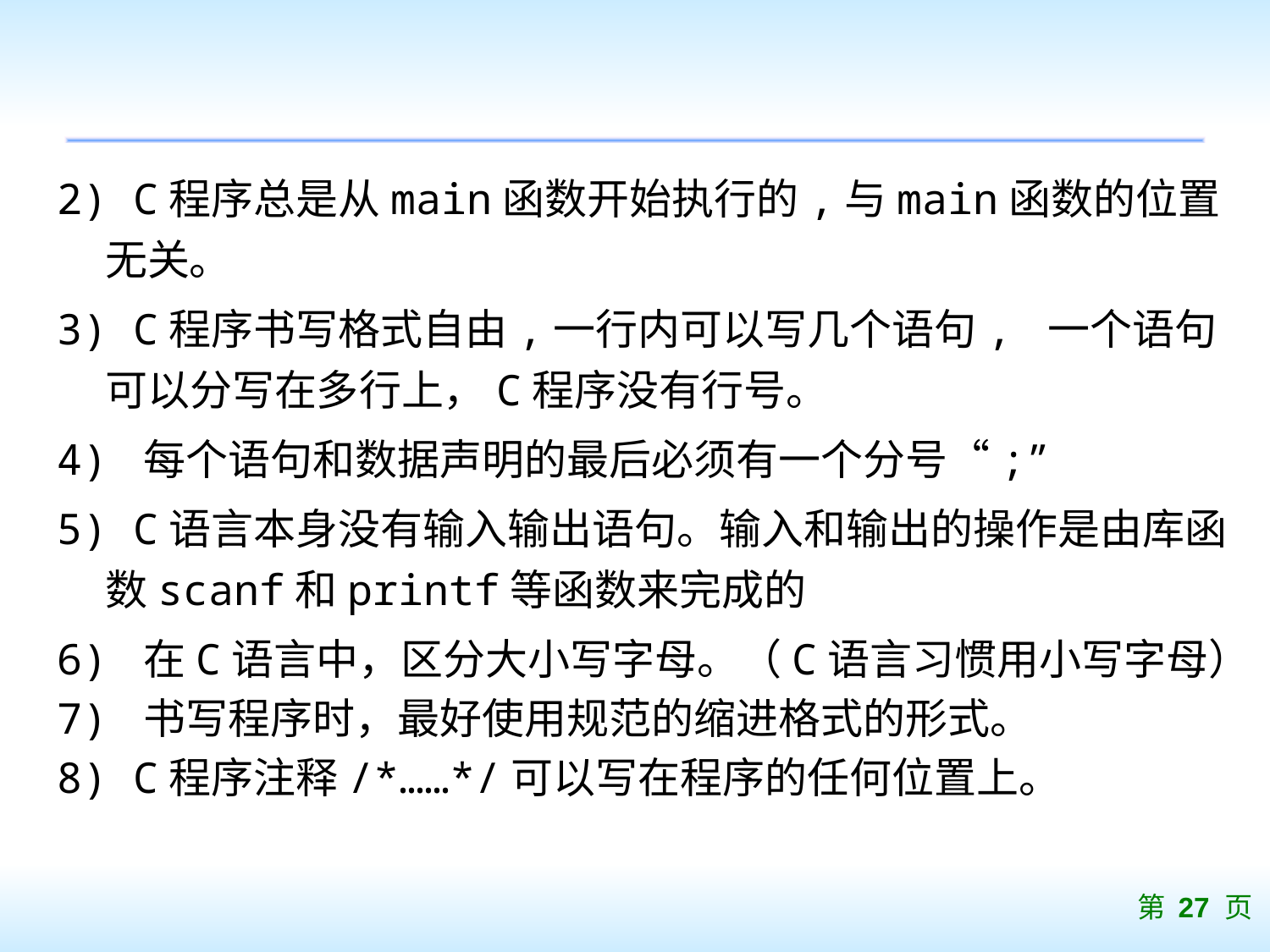

2) C程序总是从main函数开始执行的,与main函数的位置无关。
3) C程序书写格式自由,一行内可以写几个语句, 一个语句可以分写在多行上，C程序没有行号。
4) 每个语句和数据声明的最后必须有一个分号“;”
5) C语言本身没有输入输出语句。输入和输出的操作是由库函数scanf和printf等函数来完成的
6) 在C语言中，区分大小写字母。（C语言习惯用小写字母）
7) 书写程序时，最好使用规范的缩进格式的形式。
8) C程序注释/*……*/可以写在程序的任何位置上。
第 27 页